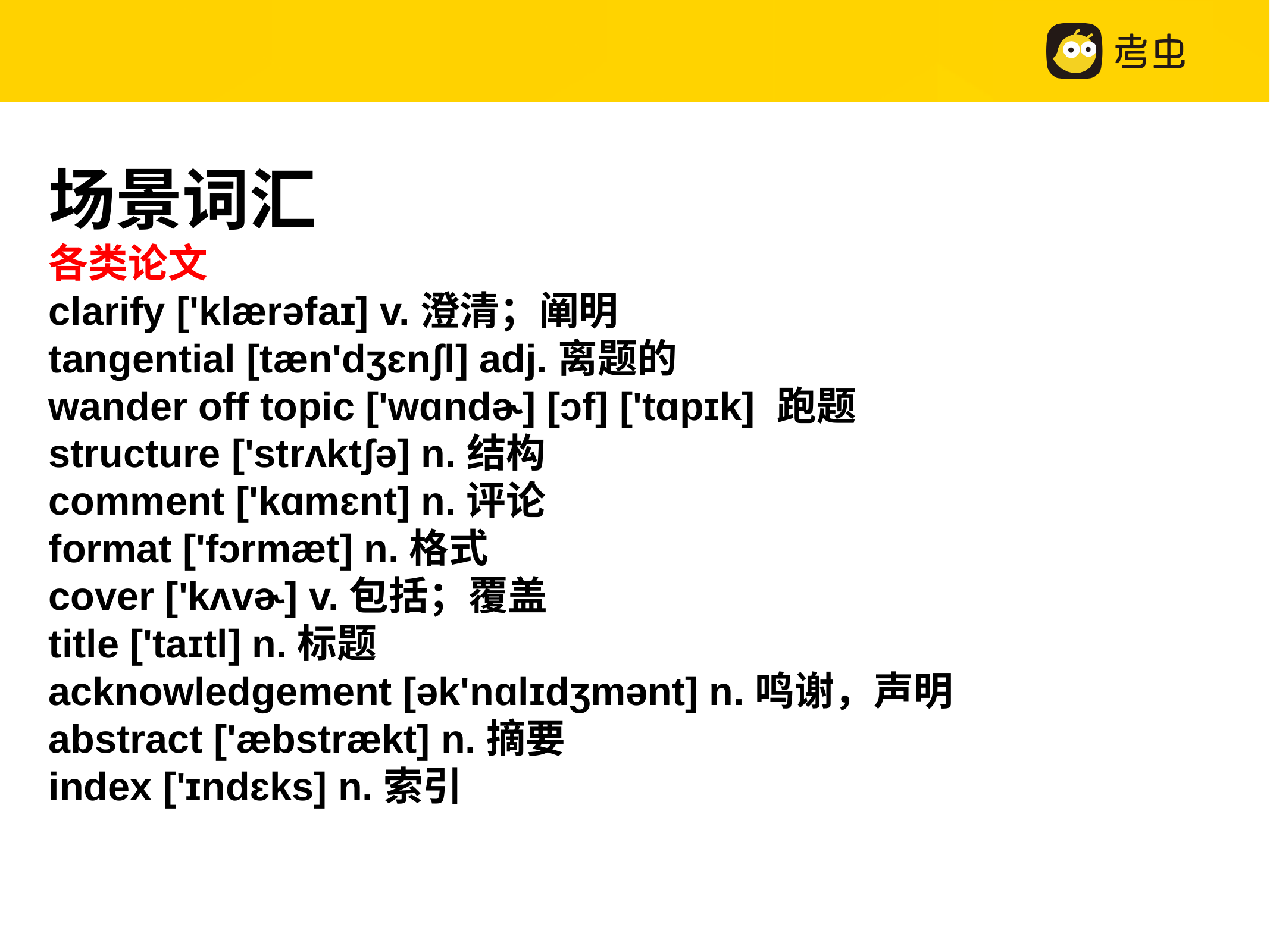

场景词汇
各类论文
clarify ['klærəfaɪ] v.澄清；阐明
tangential [tæn'dʒɛnʃl] adj.离题的
wander off topic ['wɑndɚ] [ɔf] ['tɑpɪk] 跑题
structure ['strʌktʃə] n.结构
comment ['kɑmɛnt] n.评论
format ['fɔrmæt] n.格式
cover ['kʌvɚ] v.包括；覆盖
title ['taɪtl] n.标题
acknowledgement [ək'nɑlɪdʒmənt] n.鸣谢，声明
abstract ['æbstrækt] n.摘要
index ['ɪndɛks] n.索引